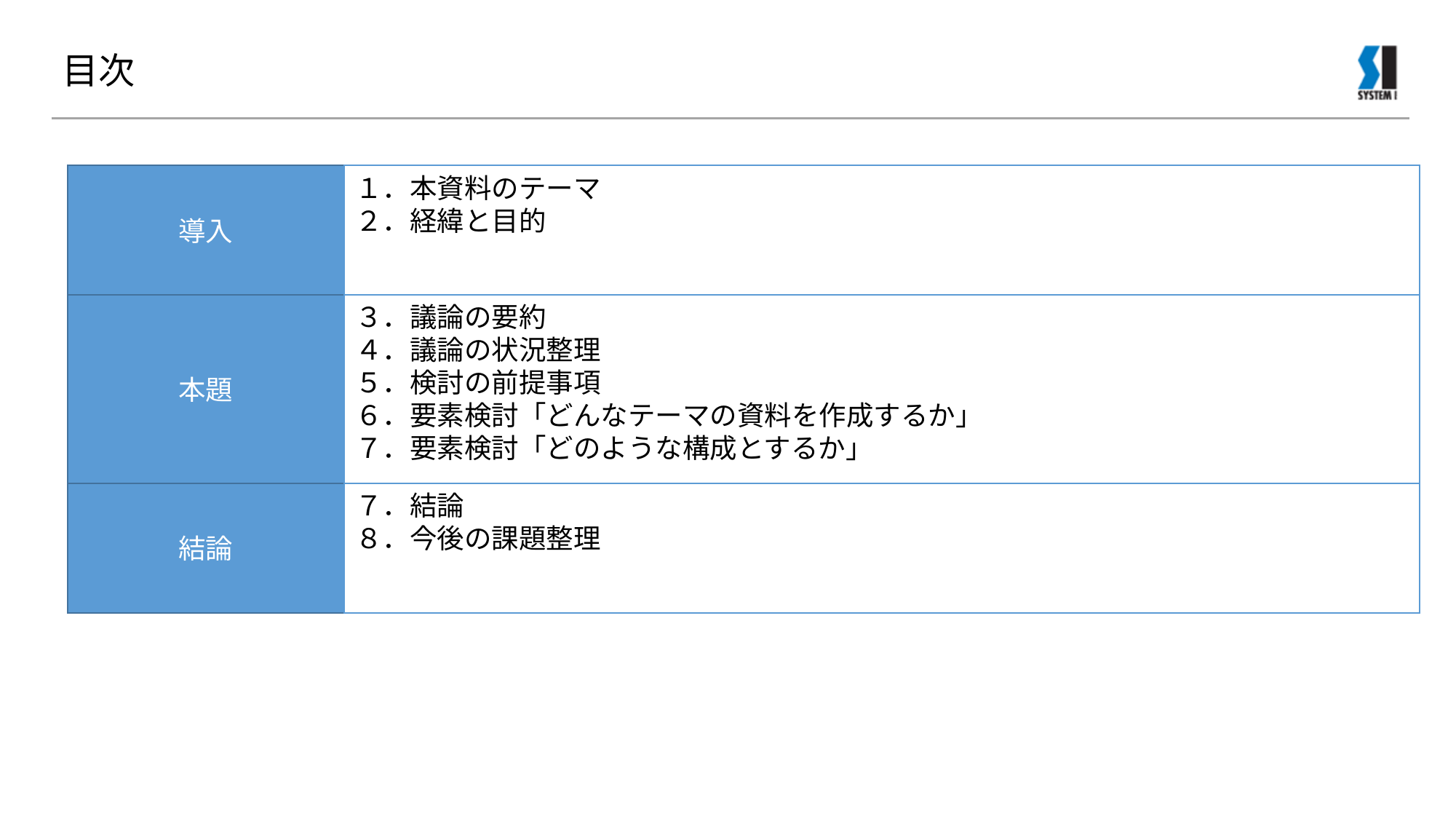

# 目次
導入
１．本資料のテーマ
２．経緯と目的
本題
３．議論の要約
４．議論の状況整理
５．検討の前提事項
６．要素検討「どんなテーマの資料を作成するか」
７．要素検討「どのような構成とするか」
結論
７．結論
８．今後の課題整理